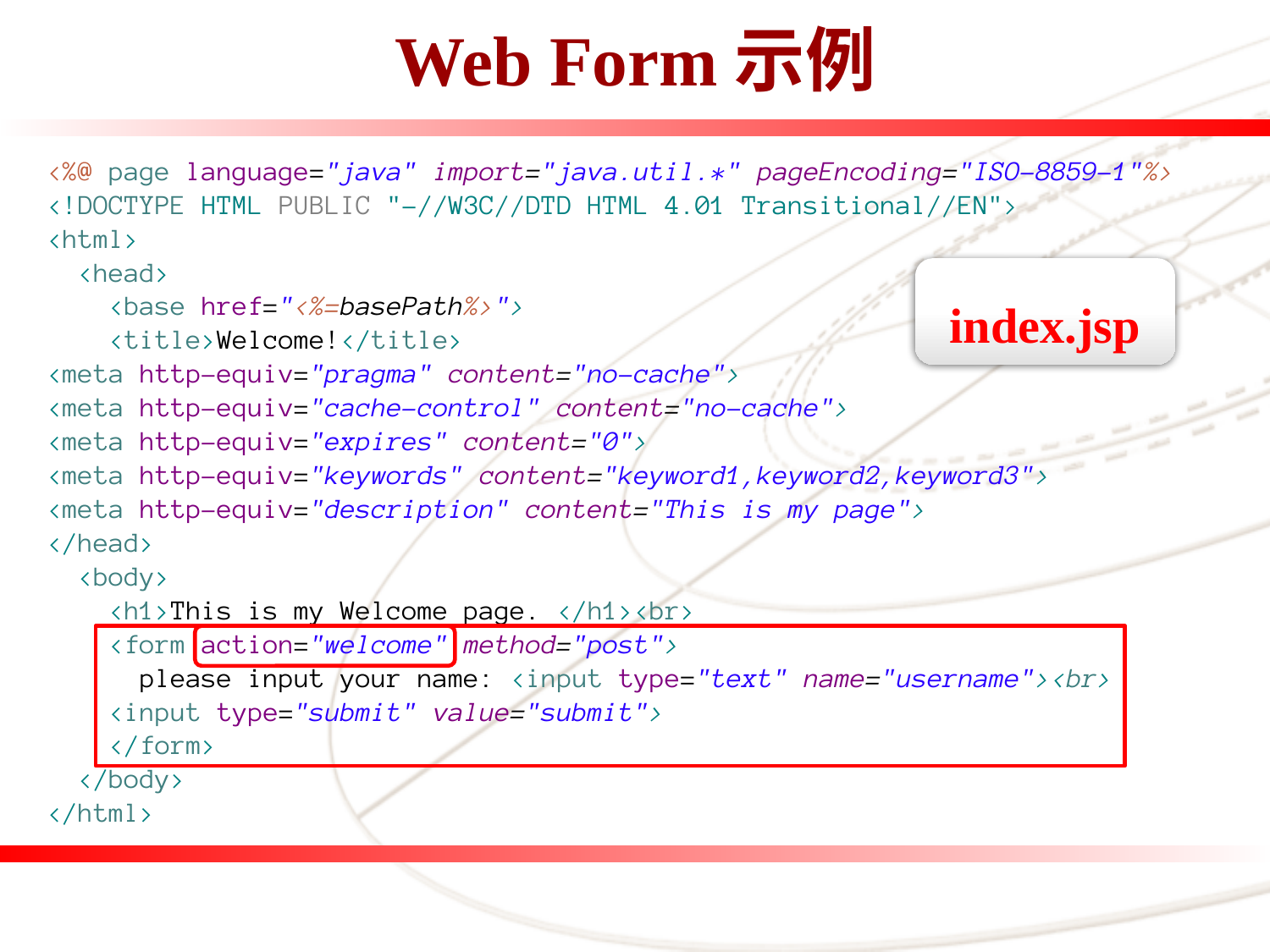

# Web Form示例
<%@ page language="java" import="java.util.*" pageEncoding="ISO-8859-1"%>
<!DOCTYPE HTML PUBLIC "-//W3C//DTD HTML 4.01 Transitional//EN">
<html>
  <head>
    <base href="<%=basePath%>">
    <title>Welcome!</title>
<meta http-equiv="pragma" content="no-cache">
<meta http-equiv="cache-control" content="no-cache">
<meta http-equiv="expires" content="0">
<meta http-equiv="keywords" content="keyword1,keyword2,keyword3">
<meta http-equiv="description" content="This is my page">
</head>
  <body>
    <h1>This is my Welcome page. </h1><br>
    <form action="welcome" method="post">
      please input your name: <input type="text" name="username"><br>
    <input type="submit" value="submit">
    </form>
  </body>
</html>
index.jsp